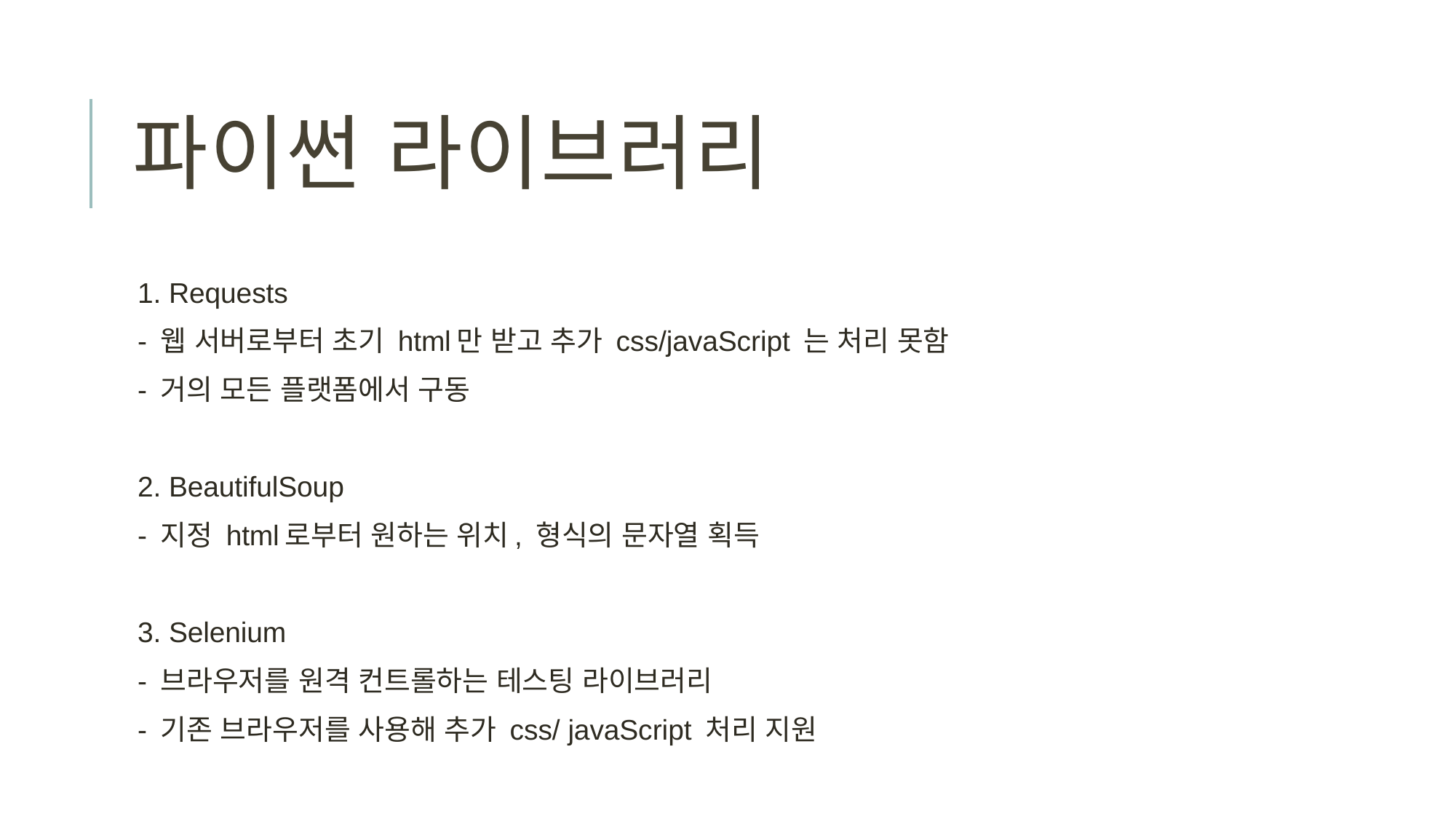

# 파이썬 라이브러리
1. Requests
- 웹 서버로부터 초기 html만 받고 추가 css/javaScript 는 처리 못함
- 거의 모든 플랫폼에서 구동

2. BeautifulSoup
- 지정 html로부터 원하는 위치, 형식의 문자열 획득

3. Selenium
- 브라우저를 원격 컨트롤하는 테스팅 라이브러리
- 기존 브라우저를 사용해 추가 css/ javaScript 처리 지원